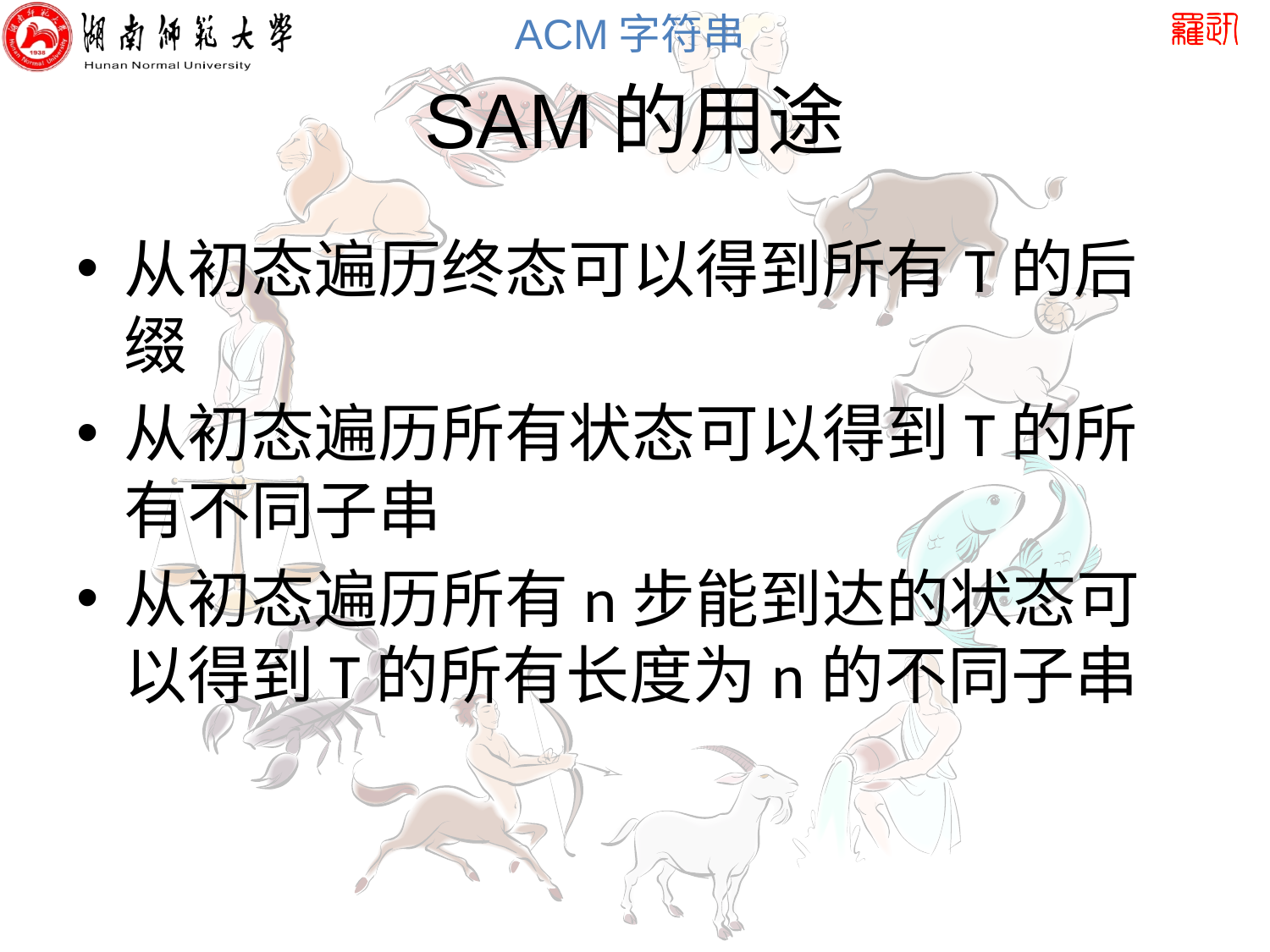

# SAM的用途
从初态遍历终态可以得到所有T的后缀
从初态遍历所有状态可以得到T的所有不同子串
从初态遍历所有n步能到达的状态可以得到T的所有长度为n的不同子串